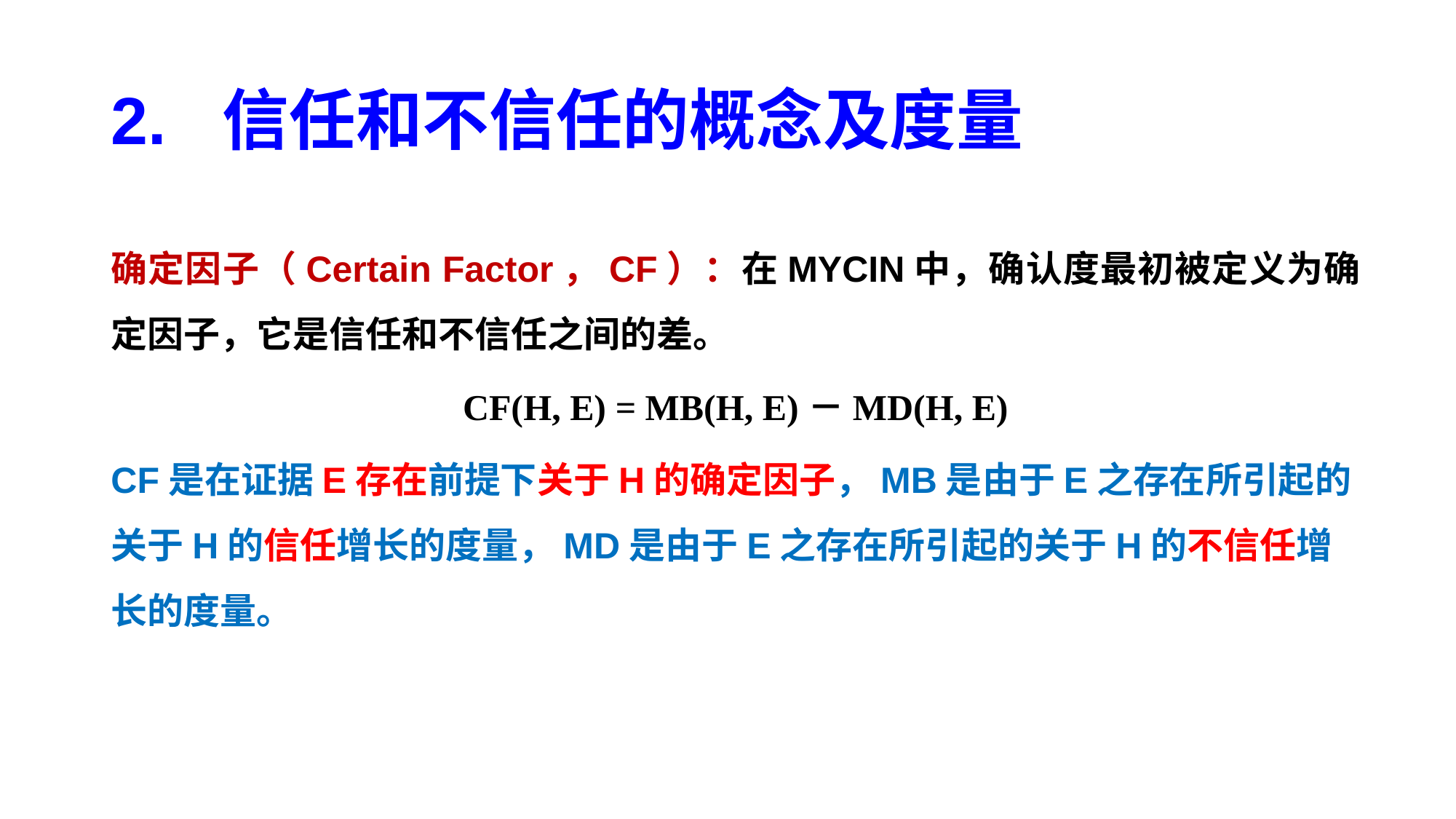

# 2. 信任和不信任的概念及度量

确定因子（Certain Factor，CF）：在MYCIN中，确认度最初被定义为确定因子，它是信任和不信任之间的差。
CF(H, E) = MB(H, E)－MD(H, E)
CF是在证据E存在前提下关于H的确定因子，MB是由于E之存在所引起的关于H的信任增长的度量，MD是由于E之存在所引起的关于H的不信任增长的度量。